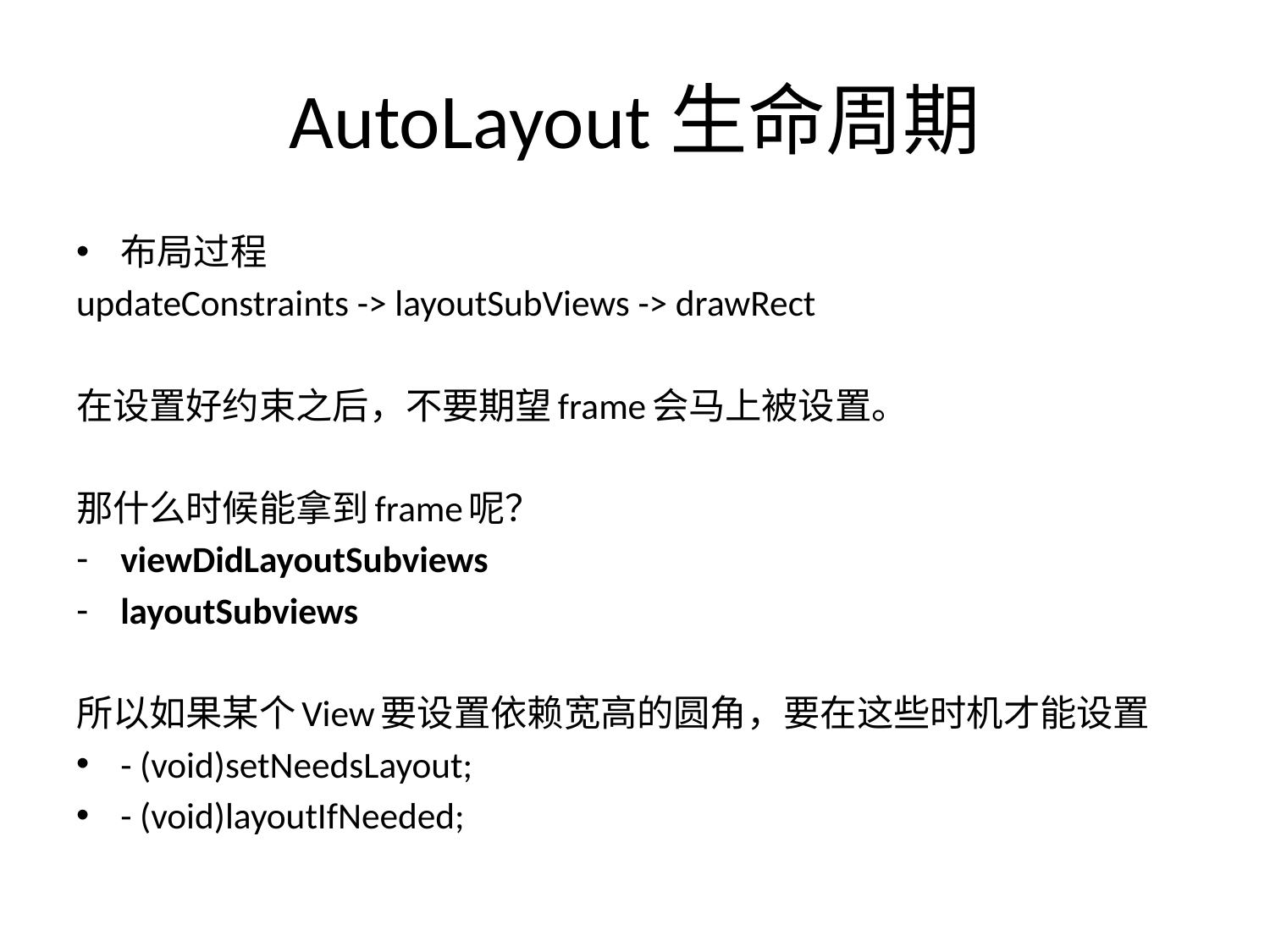

# AutoLayout生命周期
布局过程
updateConstraints -> layoutSubViews -> drawRect

在设置好约束之后，不要期望frame会马上被设置。

那什么时候能拿到frame呢？
viewDidLayoutSubviews
layoutSubviews

所以如果某个View要设置依赖宽高的圆角，要在这些时机才能设置
- (void)setNeedsLayout;
- (void)layoutIfNeeded;